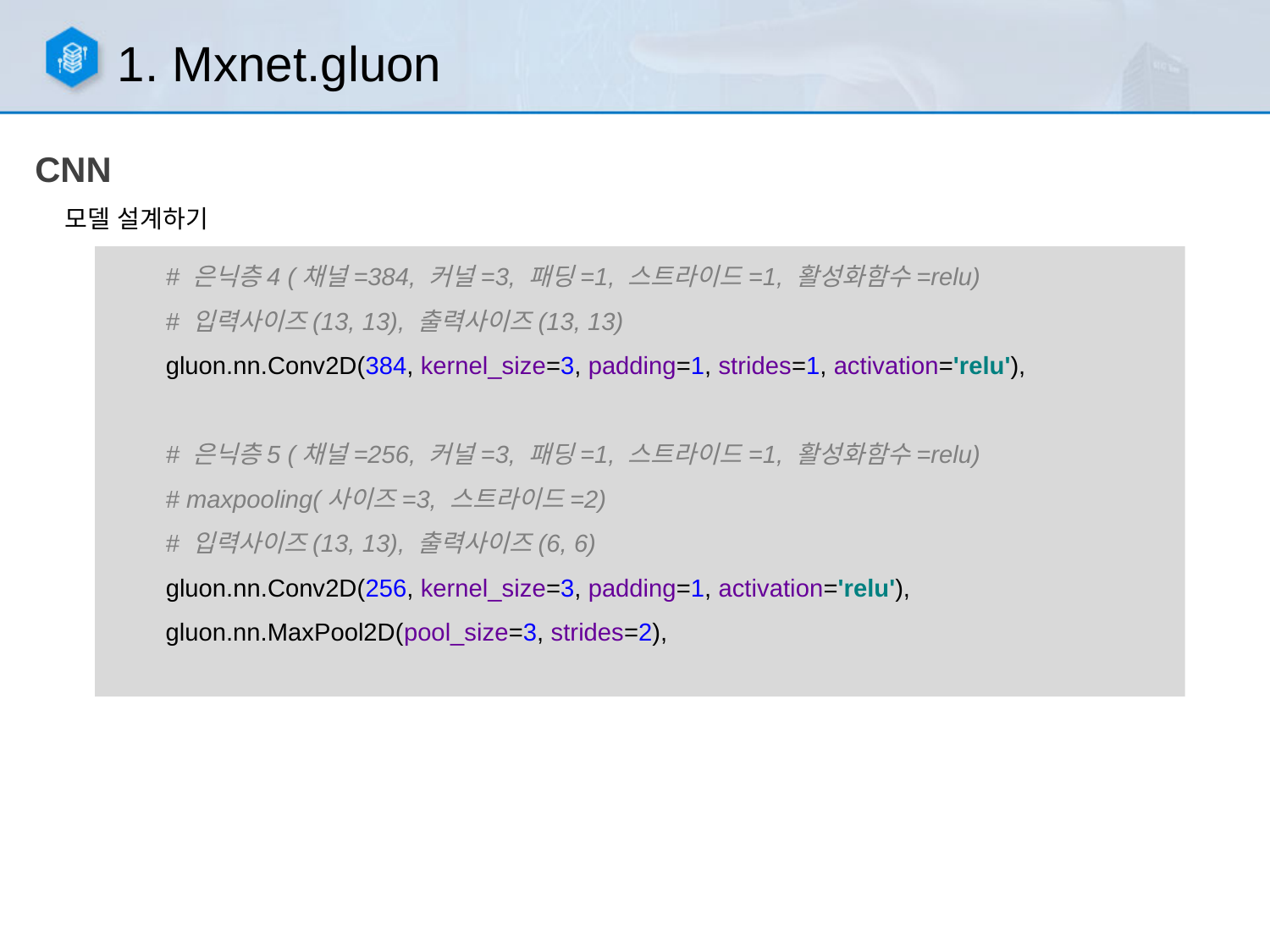

1. Mxnet.gluon
CNN
모델 설계하기
        # 은닉층4 (채널=384, 커널=3, 패딩=1, 스트라이드=1, 활성화함수=relu)
        # 입력사이즈(13, 13), 출력사이즈(13, 13)
        gluon.nn.Conv2D(384, kernel_size=3, padding=1, strides=1, activation='relu'),
        # 은닉층5 (채널=256, 커널=3, 패딩=1, 스트라이드=1, 활성화함수=relu)
        # maxpooling(사이즈=3, 스트라이드=2)
        # 입력사이즈(13, 13), 출력사이즈(6, 6)
        gluon.nn.Conv2D(256, kernel_size=3, padding=1, activation='relu'),
        gluon.nn.MaxPool2D(pool_size=3, strides=2),